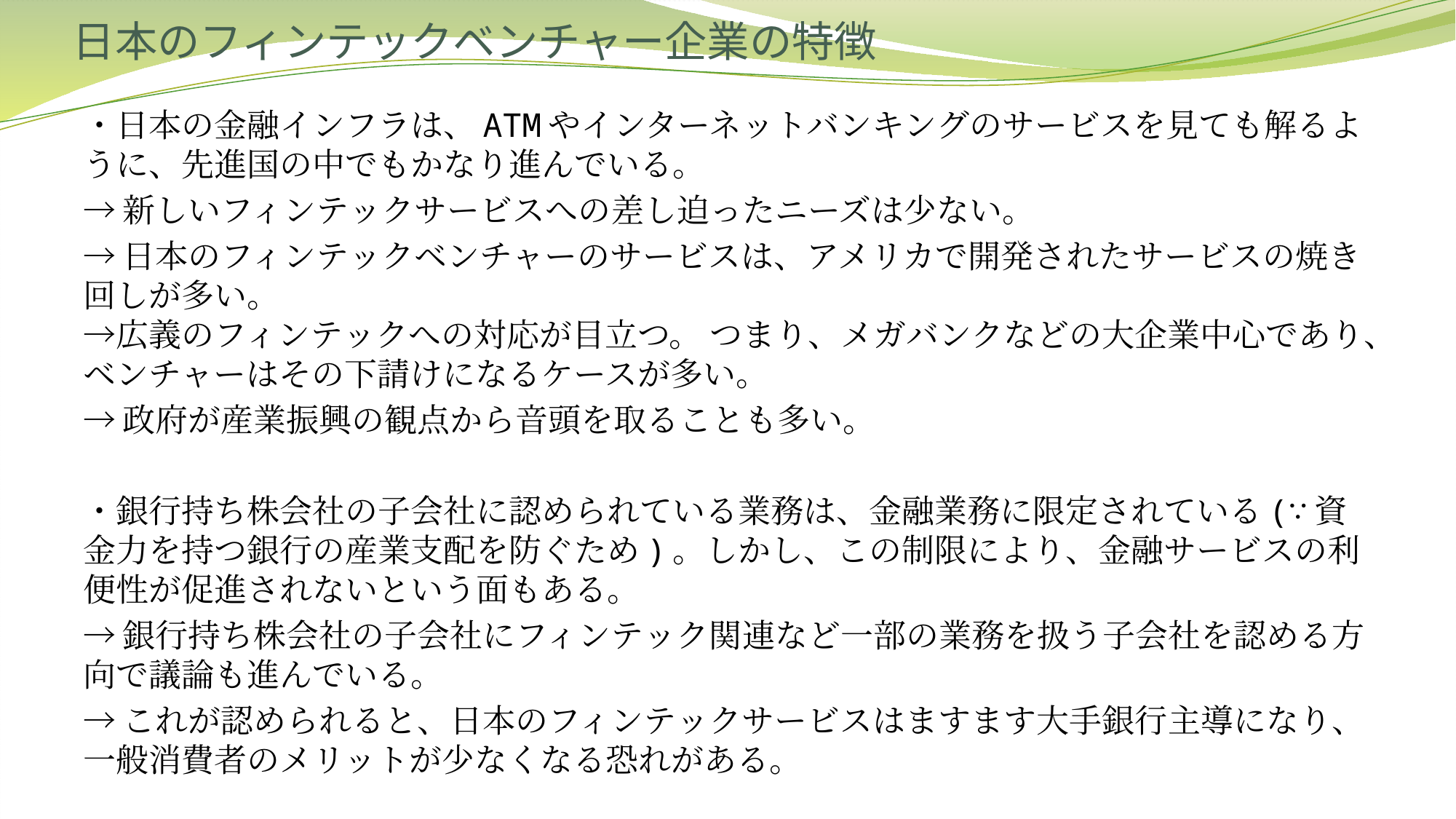

# 日本のフィンテックベンチャー企業の特徴
・日本の金融インフラは、ATMやインターネットバンキングのサービスを見ても解るように、先進国の中でもかなり進んでいる。
→新しいフィンテックサービスへの差し迫ったニーズは少ない。
→日本のフィンテックベンチャーのサービスは、アメリカで開発されたサービスの焼き回しが多い。
→広義のフィンテックへの対応が目立つ。 つまり、メガバンクなどの大企業中心であり、ベンチャーはその下請けになるケースが多い。
→政府が産業振興の観点から音頭を取ることも多い。

・銀行持ち株会社の子会社に認められている業務は、金融業務に限定されている(∵資金力を持つ銀行の産業支配を防ぐため)。しかし、この制限により、金融サービスの利便性が促進されないという面もある。
→銀行持ち株会社の子会社にフィンテック関連など一部の業務を扱う子会社を認める方向で議論も進んでいる。
→これが認められると、日本のフィンテックサービスはますます大手銀行主導になり、一般消費者のメリットが少なくなる恐れがある。